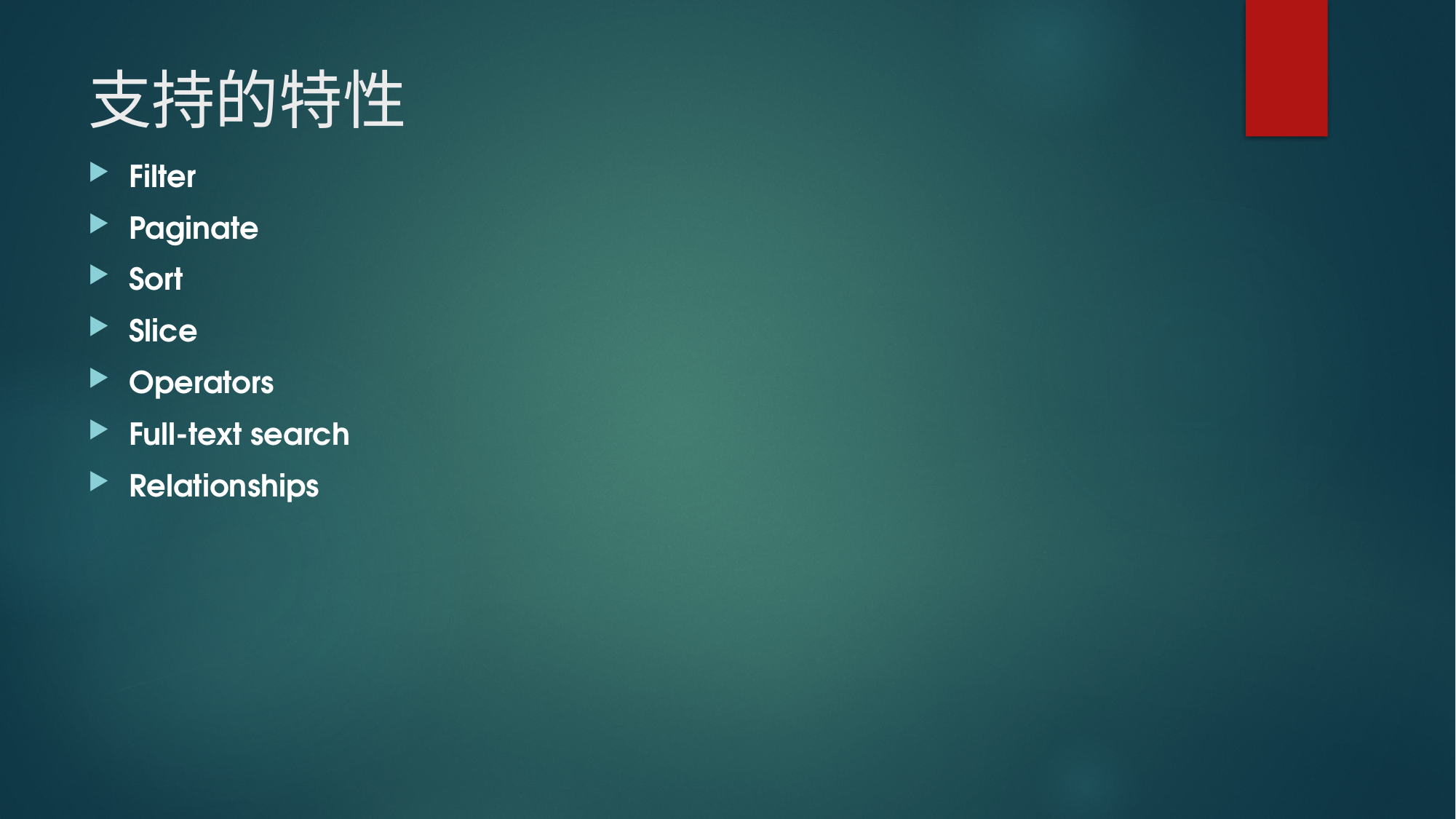

# 支持的特性
Filter
Paginate
Sort
Slice
Operators
Full-text search
Relationships